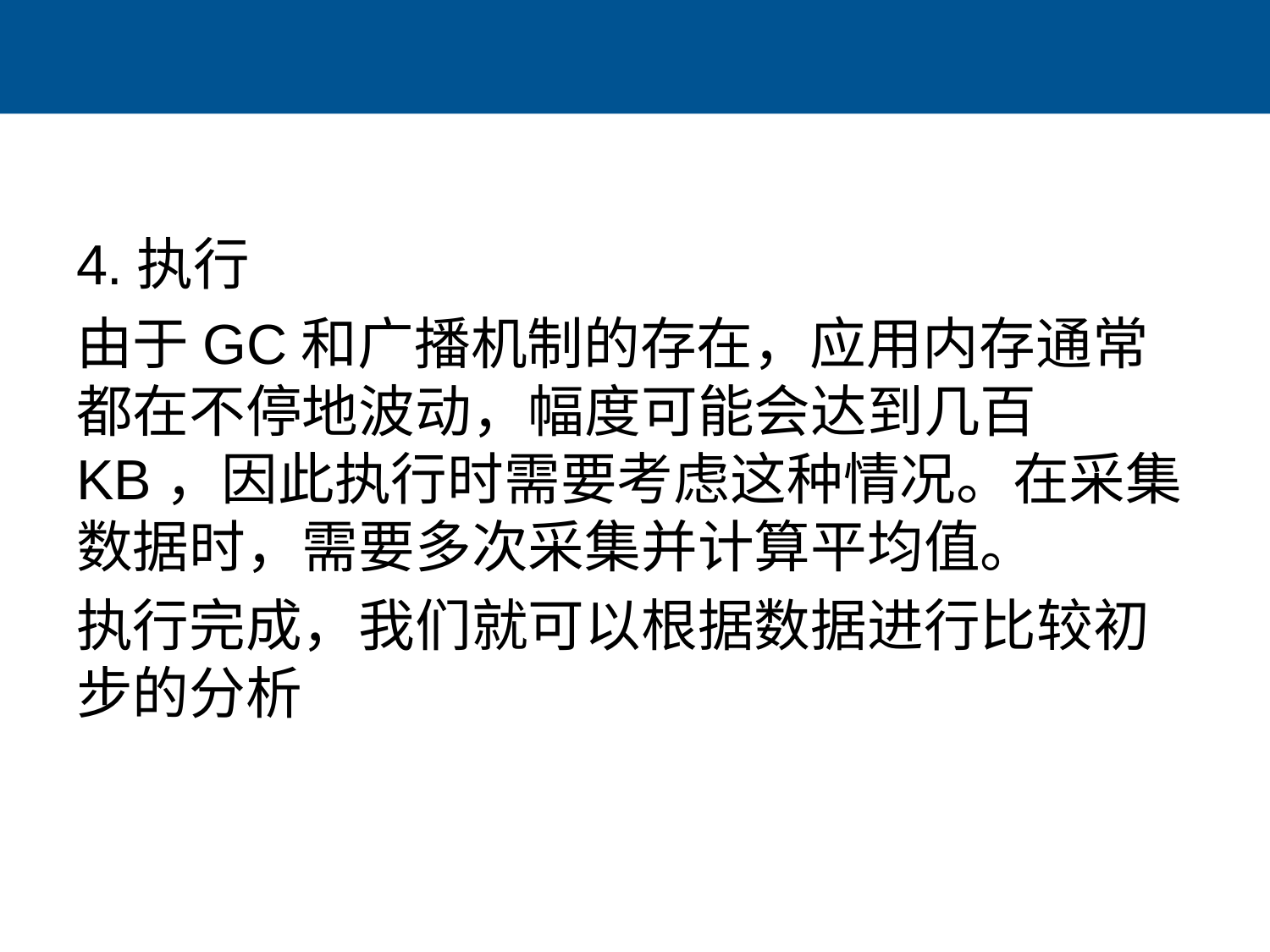

#
4.执行
由于GC和广播机制的存在，应用内存通常都在不停地波动，幅度可能会达到几百KB，因此执行时需要考虑这种情况。在采集数据时，需要多次采集并计算平均值。
执行完成，我们就可以根据数据进行比较初步的分析